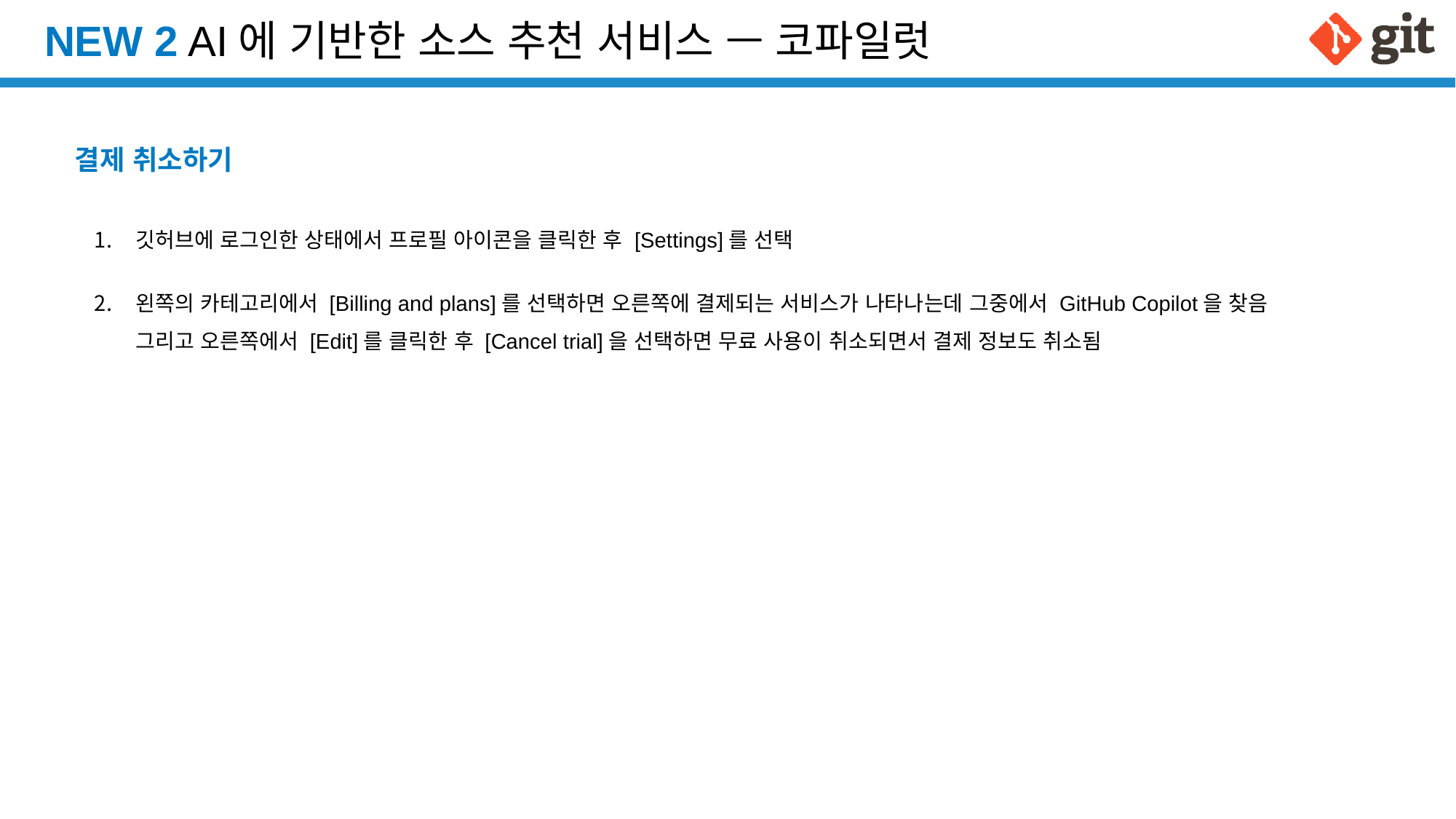

# NEW 2 AI에 기반한 소스 추천 서비스 — 코파일럿
결제 취소하기
깃허브에 로그인한 상태에서 프로필 아이콘을 클릭한 후 [Settings]를 선택
왼쪽의 카테고리에서 [Billing and plans]를 선택하면 오른쪽에 결제되는 서비스가 나타나는데 그중에서 GitHub Copilot을 찾음
그리고 오른쪽에서 [Edit]를 클릭한 후 [Cancel trial]을 선택하면 무료 사용이 취소되면서 결제 정보도 취소됨